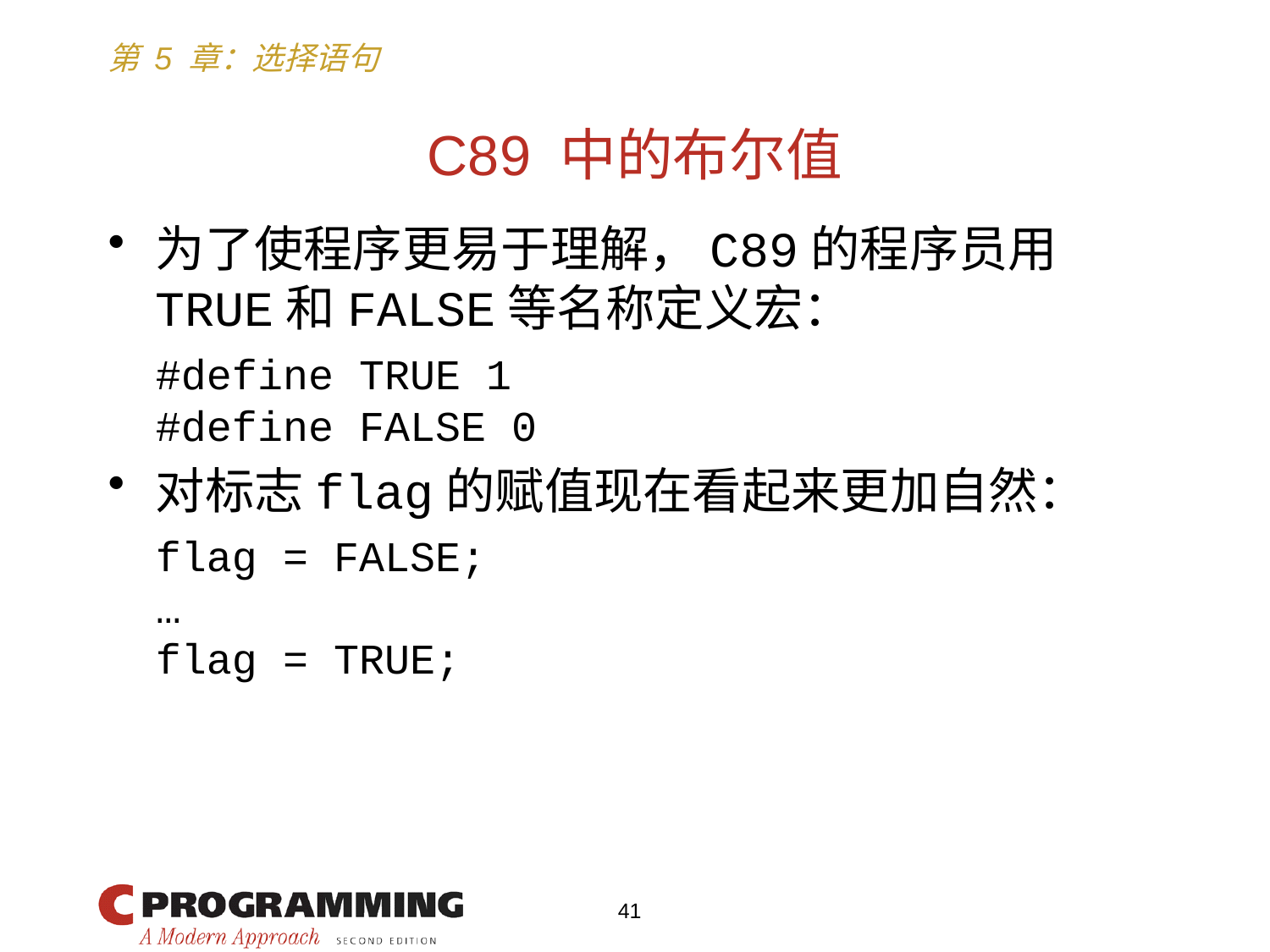

# C89 中的布尔值
为了使程序更易于理解，C89的程序员用TRUE和FALSE等名称定义宏：
	#define TRUE 1
	#define FALSE 0
对标志flag的赋值现在看起来更加自然：
	flag = FALSE;
	…
	flag = TRUE;
41